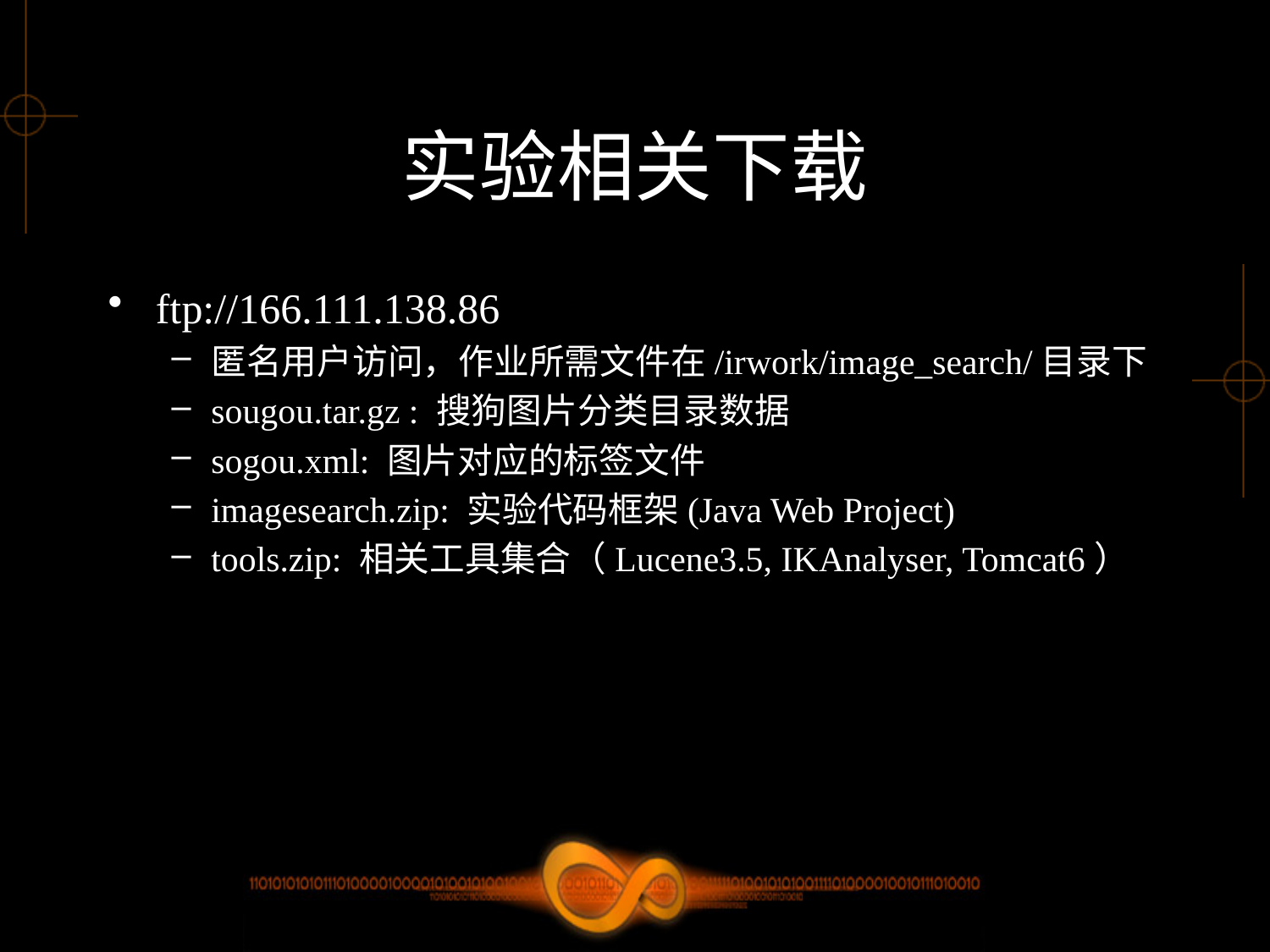

# 实验相关下载
ftp://166.111.138.86
匿名用户访问，作业所需文件在/irwork/image_search/目录下
sougou.tar.gz : 搜狗图片分类目录数据
sogou.xml: 图片对应的标签文件
imagesearch.zip: 实验代码框架(Java Web Project)
tools.zip: 相关工具集合（Lucene3.5, IKAnalyser, Tomcat6）